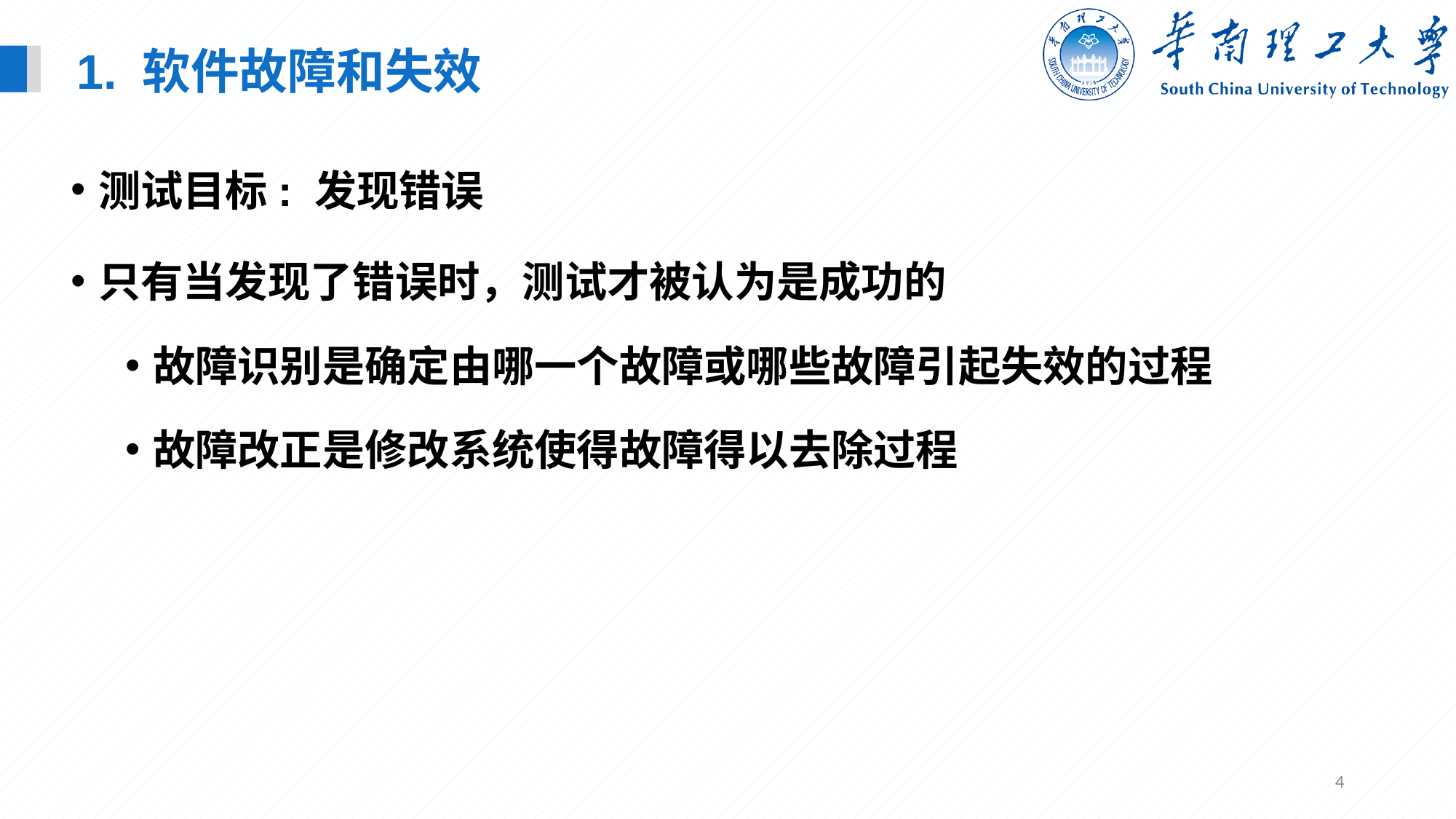

1. 软件故障和失效
测试目标: 发现错误
只有当发现了错误时，测试才被认为是成功的
故障识别是确定由哪一个故障或哪些故障引起失效的过程
故障改正是修改系统使得故障得以去除过程
4